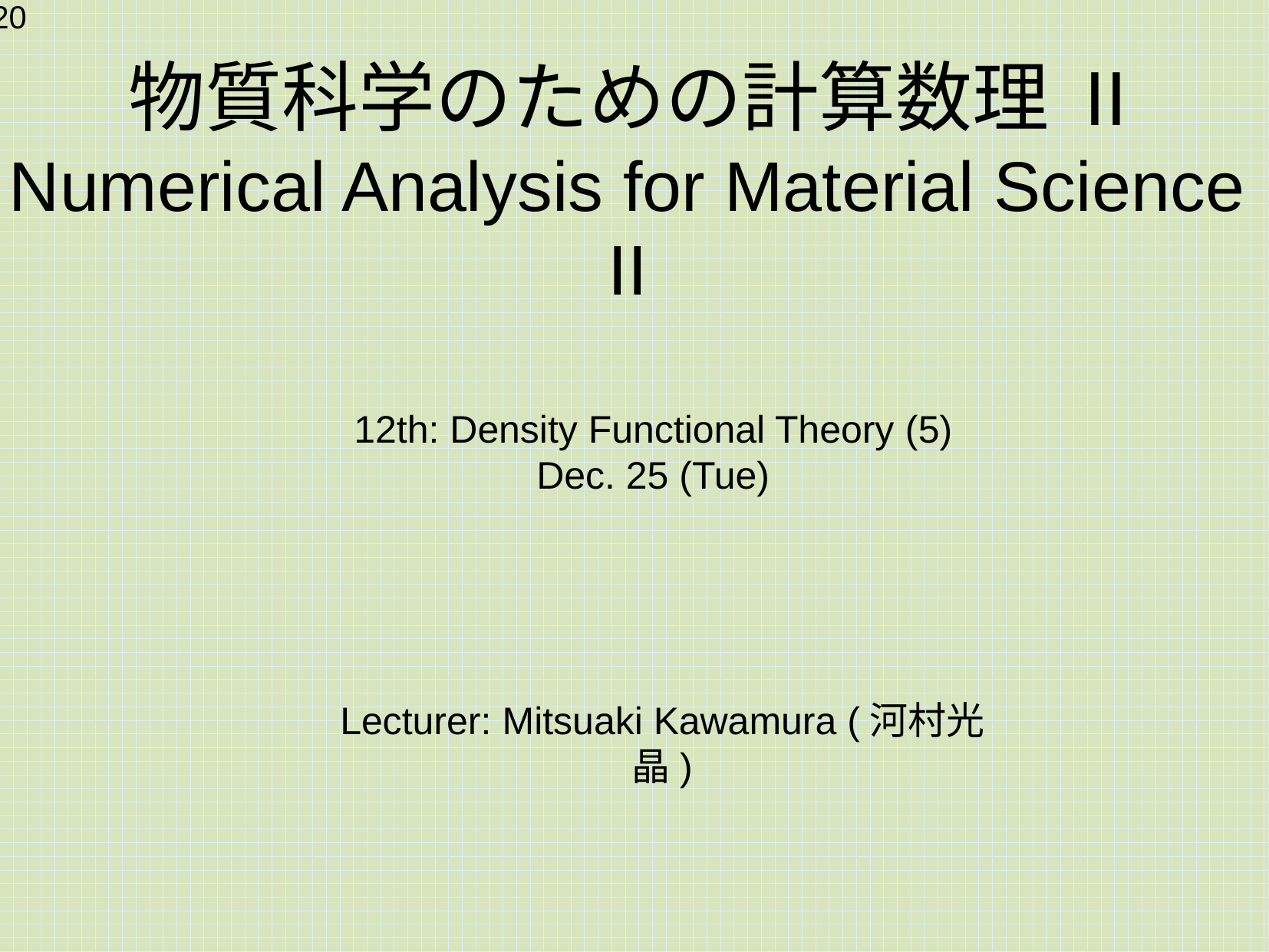

物質科学のための計算数理 II
Numerical Analysis for Material Science II
12th: Density Functional Theory (5)
Dec. 25 (Tue)
Lecturer: Mitsuaki Kawamura (河村光晶)